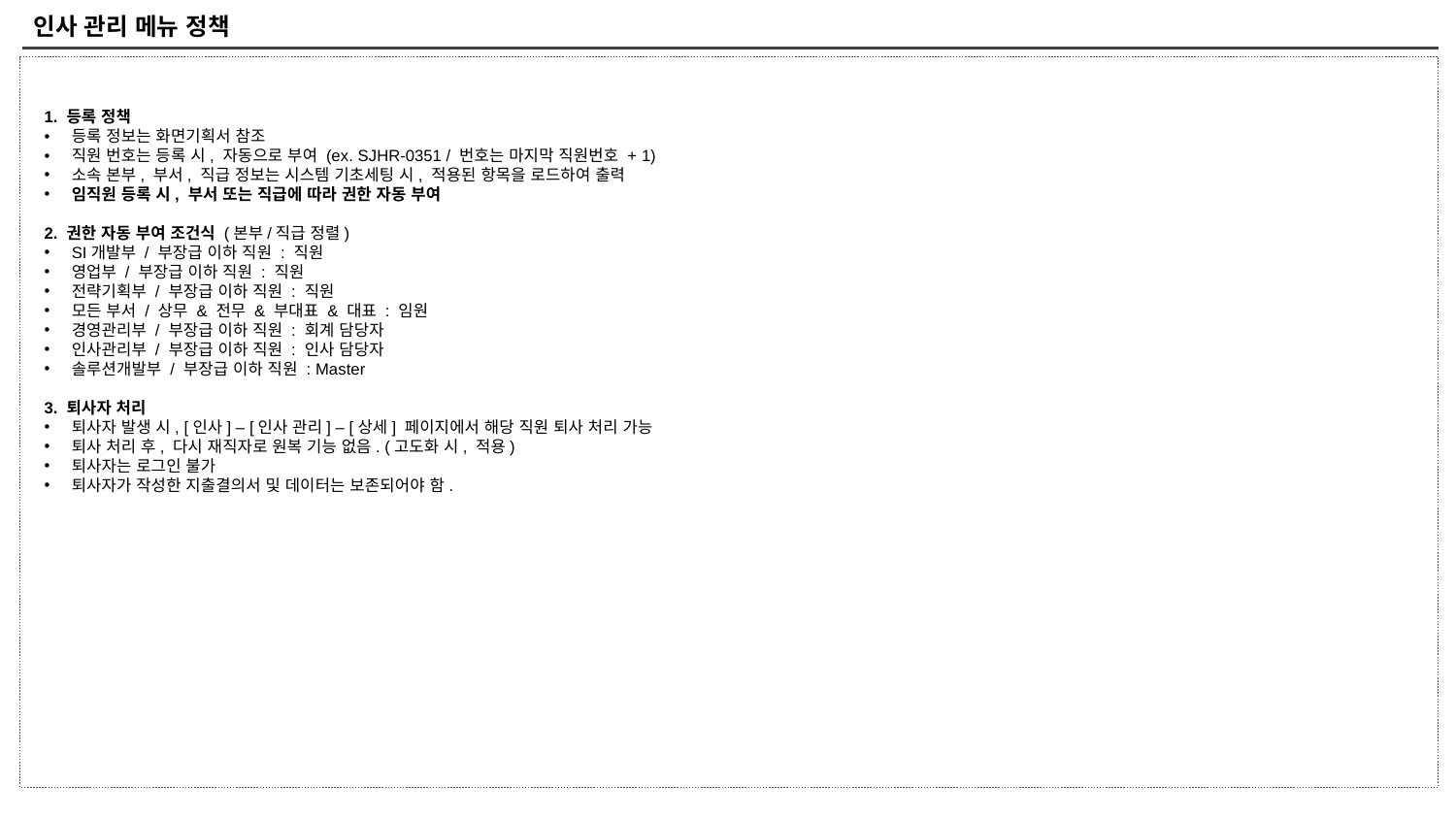

# 인사 관리 메뉴 정책
1. 등록 정책
등록 정보는 화면기획서 참조
직원 번호는 등록 시, 자동으로 부여 (ex. SJHR-0351 / 번호는 마지막 직원번호 + 1)
소속 본부, 부서, 직급 정보는 시스템 기초세팅 시, 적용된 항목을 로드하여 출력
임직원 등록 시, 부서 또는 직급에 따라 권한 자동 부여
2. 권한 자동 부여 조건식 (본부/직급 정렬)
SI개발부 / 부장급 이하 직원 : 직원
영업부 / 부장급 이하 직원 : 직원
전략기획부 / 부장급 이하 직원 : 직원
모든 부서 / 상무 & 전무 & 부대표 & 대표 : 임원
경영관리부 / 부장급 이하 직원 : 회계 담당자
인사관리부 / 부장급 이하 직원 : 인사 담당자
솔루션개발부 / 부장급 이하 직원 : Master

3. 퇴사자 처리
퇴사자 발생 시, [인사] – [인사 관리] – [상세] 페이지에서 해당 직원 퇴사 처리 가능
퇴사 처리 후, 다시 재직자로 원복 기능 없음. (고도화 시, 적용)
퇴사자는 로그인 불가
퇴사자가 작성한 지출결의서 및 데이터는 보존되어야 함.